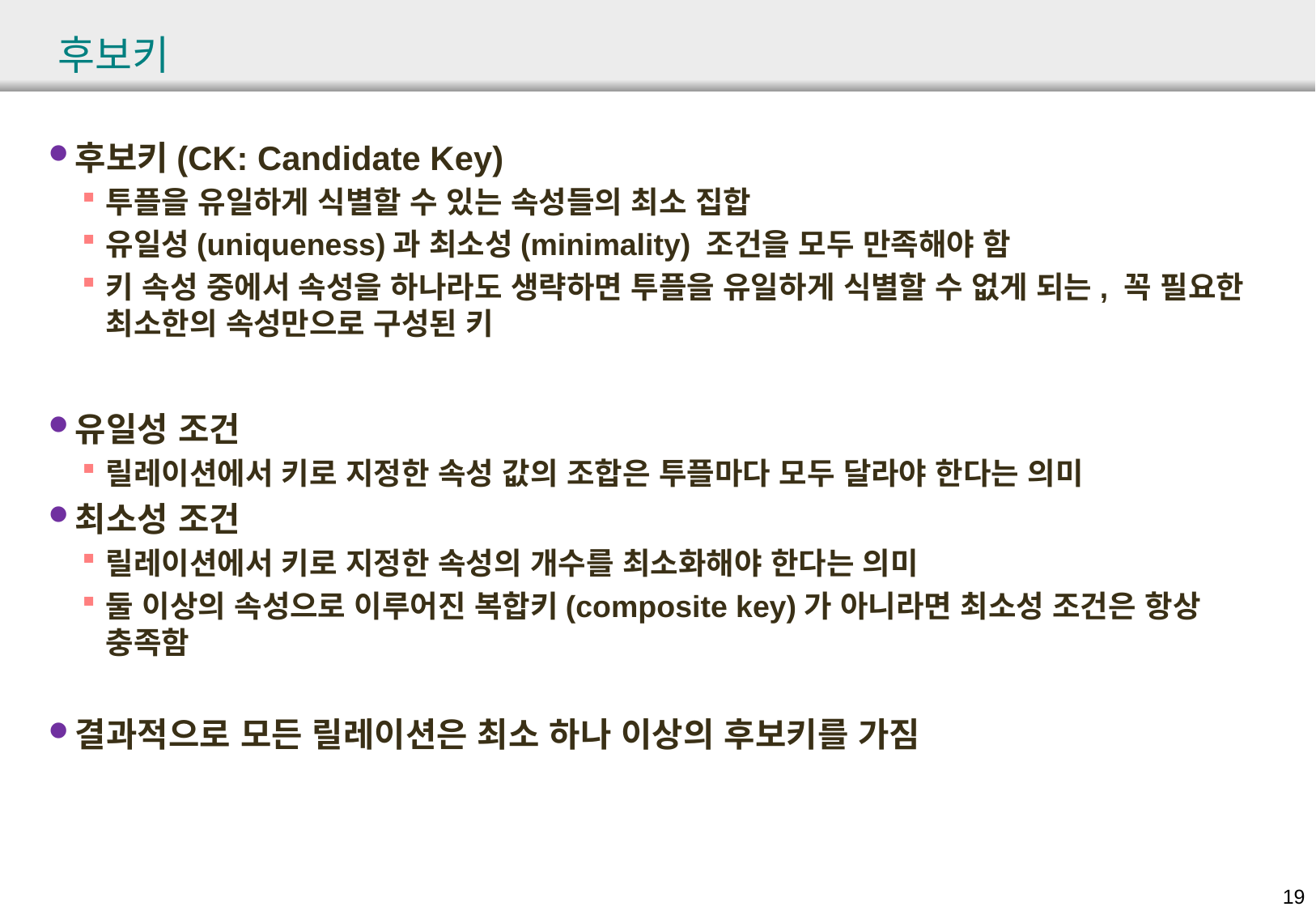

# 후보키
후보키(CK: Candidate Key)
투플을 유일하게 식별할 수 있는 속성들의 최소 집합
유일성(uniqueness)과 최소성(minimality) 조건을 모두 만족해야 함
키 속성 중에서 속성을 하나라도 생략하면 투플을 유일하게 식별할 수 없게 되는, 꼭 필요한 최소한의 속성만으로 구성된 키

유일성 조건
릴레이션에서 키로 지정한 속성 값의 조합은 투플마다 모두 달라야 한다는 의미
최소성 조건
릴레이션에서 키로 지정한 속성의 개수를 최소화해야 한다는 의미
둘 이상의 속성으로 이루어진 복합키(composite key)가 아니라면 최소성 조건은 항상 충족함

결과적으로 모든 릴레이션은 최소 하나 이상의 후보키를 가짐